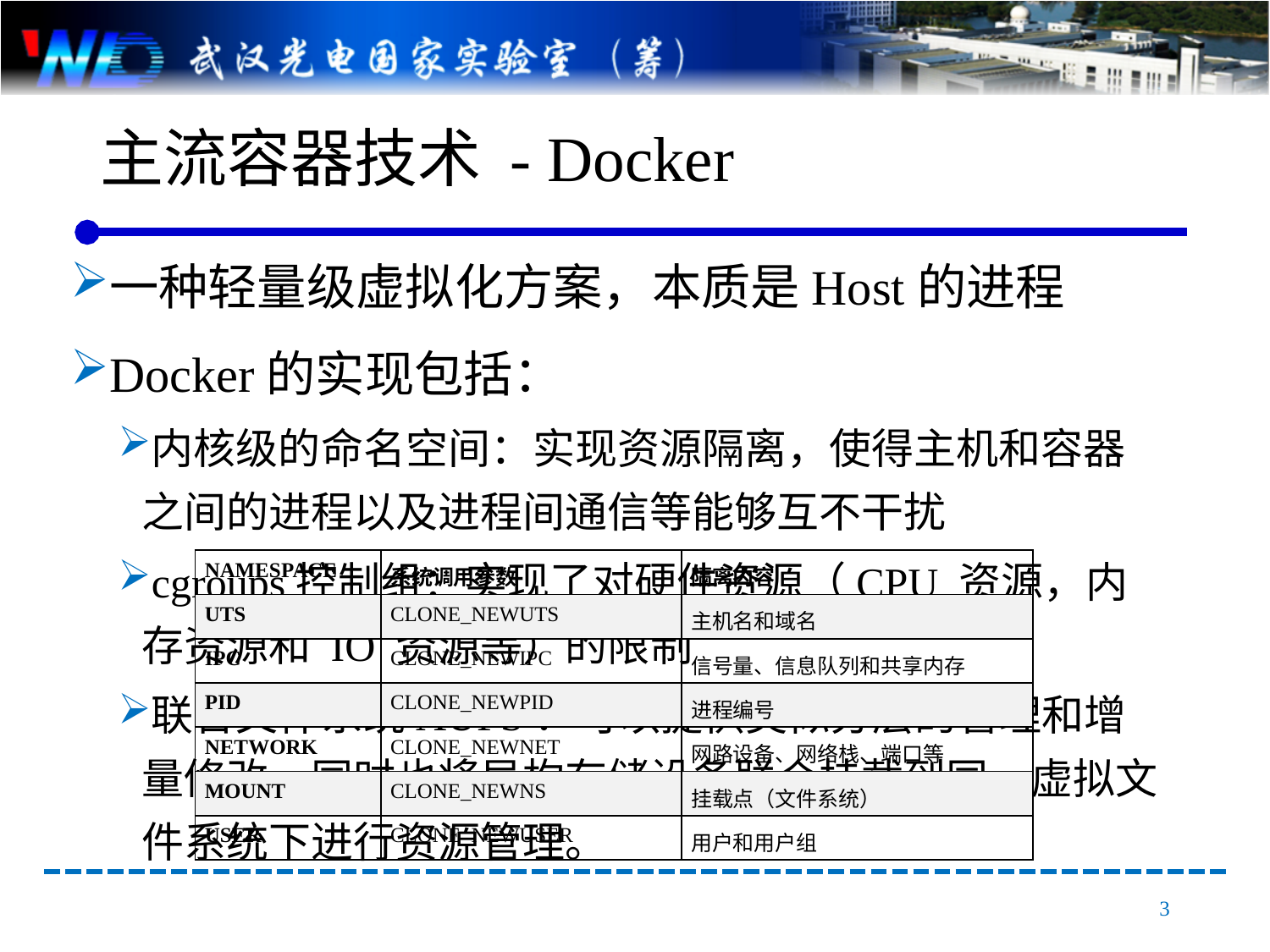

# 主流容器技术 - Docker
一种轻量级虚拟化方案，本质是Host的进程
Docker的实现包括：
内核级的命名空间：实现资源隔离，使得主机和容器之间的进程以及进程间通信等能够互不干扰
cgroups控制组：实现了对硬件资源（CPU 资源，内存资源和 IO 资源等）的限制
联合文件系统AUFS：可以提供类似分层的管理和增量修改，同时也将异构存储设备联合挂载到同一虚拟文件系统下进行资源管理。
| Namespace | 系统调用参数 | 隔离内容 |
| --- | --- | --- |
| UTS | CLONE\_NEWUTS | 主机名和域名 |
| IPC | CLONE\_NEWIPC | 信号量、信息队列和共享内存 |
| PID | CLONE\_NEWPID | 进程编号 |
| Network | CLONE\_NEWNET | 网路设备、网络栈、端口等 |
| Mount | CLONE\_NEWNS | 挂载点（文件系统） |
| User | CLONE\_NEWUSER | 用户和用户组 |
3